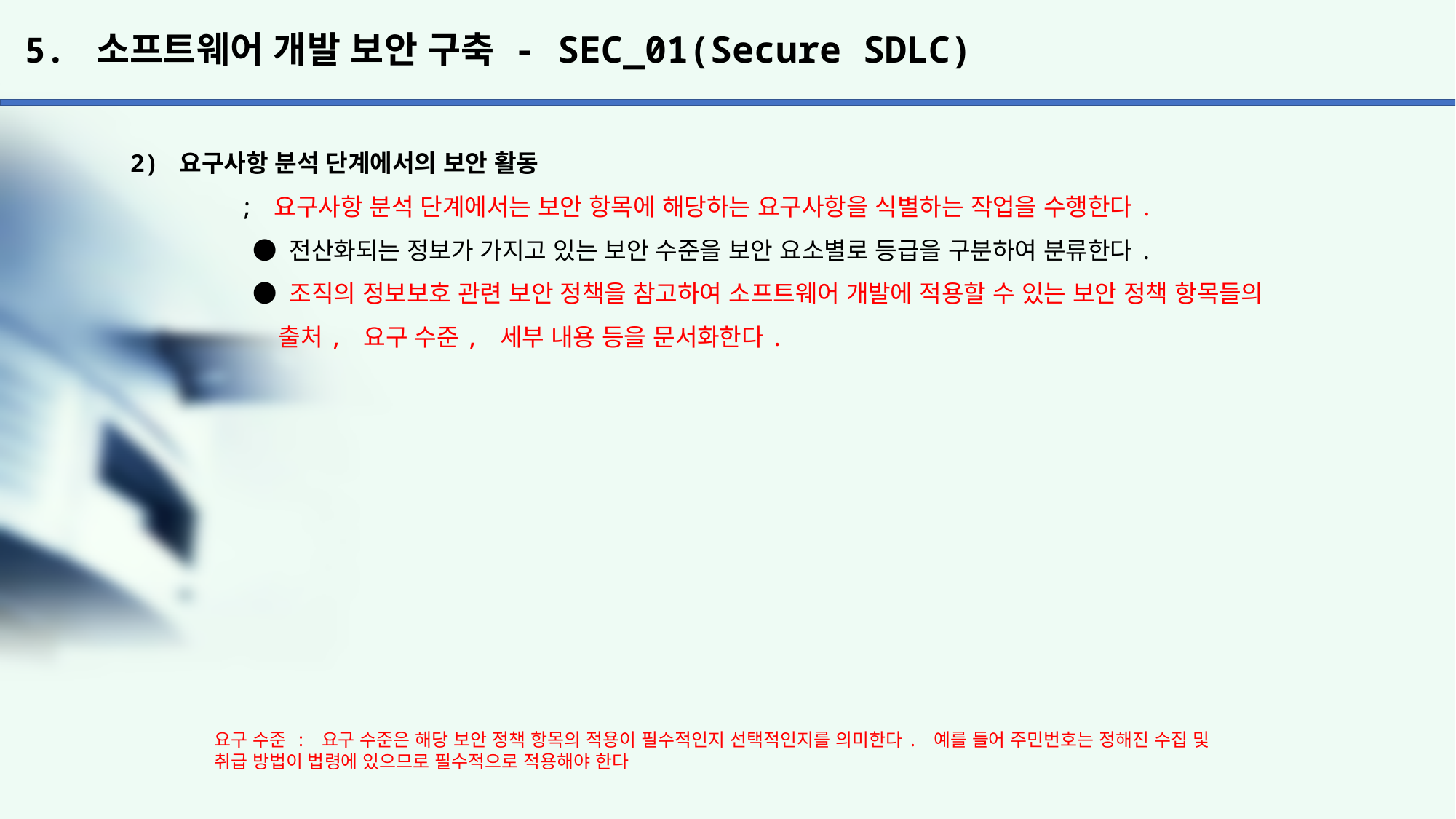

# 5. 소프트웨어 개발 보안 구축 - SEC_01(Secure SDLC)
2) 요구사항 분석 단계에서의 보안 활동
	; 요구사항 분석 단계에서는 보안 항목에 해당하는 요구사항을 식별하는 작업을 수행한다.
	  ● 전산화되는 정보가 가지고 있는 보안 수준을 보안 요소별로 등급을 구분하여 분류한다.
	  ● 조직의 정보보호 관련 보안 정책을 참고하여 소프트웨어 개발에 적용할 수 있는 보안 정책 항목들의
	     출처, 요구 수준, 세부 내용 등을 문서화한다.
요구 수준 : 요구 수준은 해당 보안 정책 항목의 적용이 필수적인지 선택적인지를 의미한다. 예를 들어 주민번호는 정해진 수집 및
취급 방법이 법령에 있으므로 필수적으로 적용해야 한다